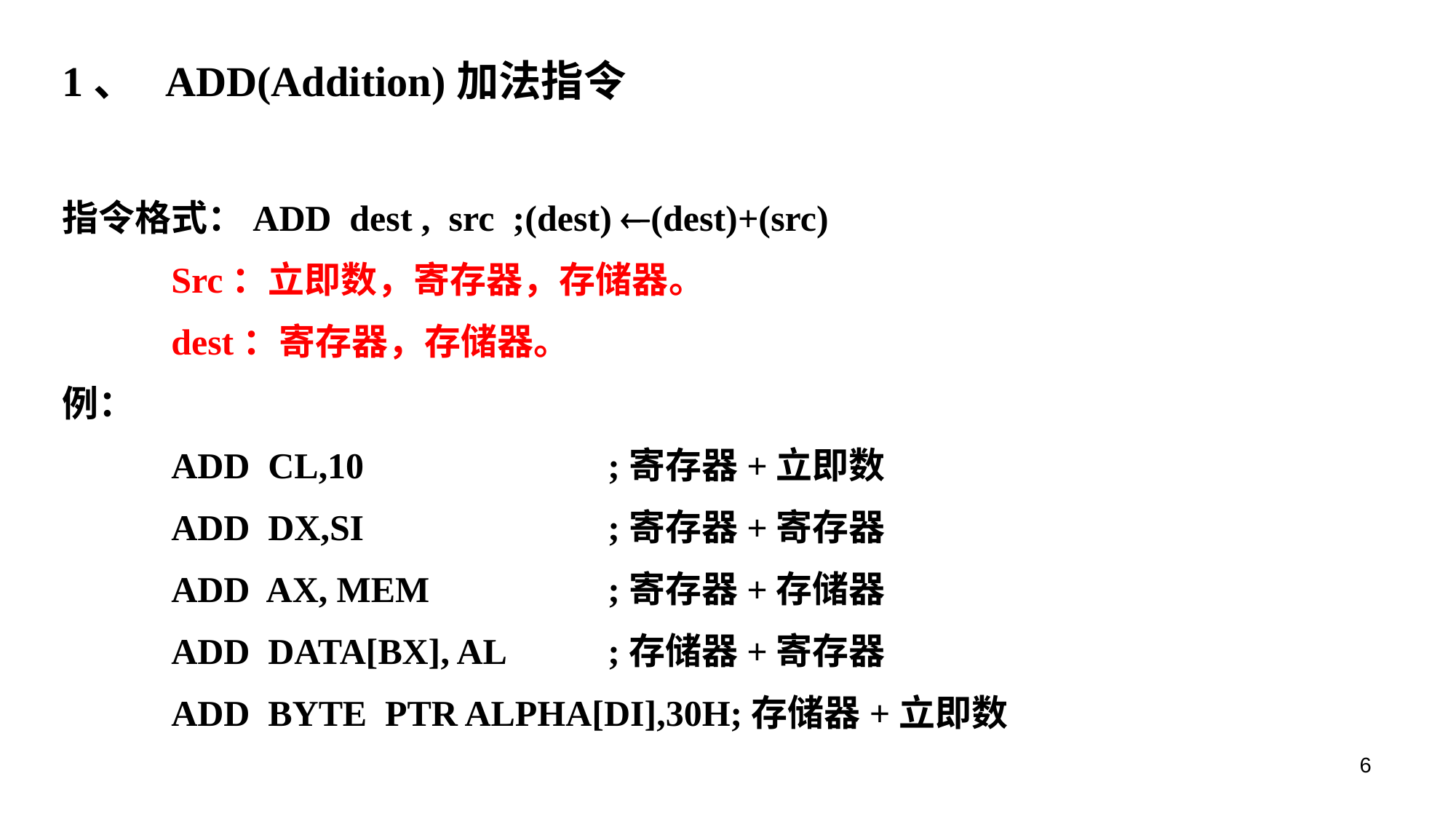

1、  ADD(Addition)加法指令

指令格式：ADD  dest ,  src  ;(dest) ←(dest)+(src)
	Src：立即数，寄存器，存储器。
	dest：寄存器，存储器。
例：
	ADD  CL,10			;寄存器+立即数
	ADD  DX,SI			;寄存器+寄存器
	ADD  AX, MEM		;寄存器+存储器
	ADD  DATA[BX], AL	;存储器+寄存器
	ADD  BYTE  PTR ALPHA[DI],30H;存储器+立即数
6